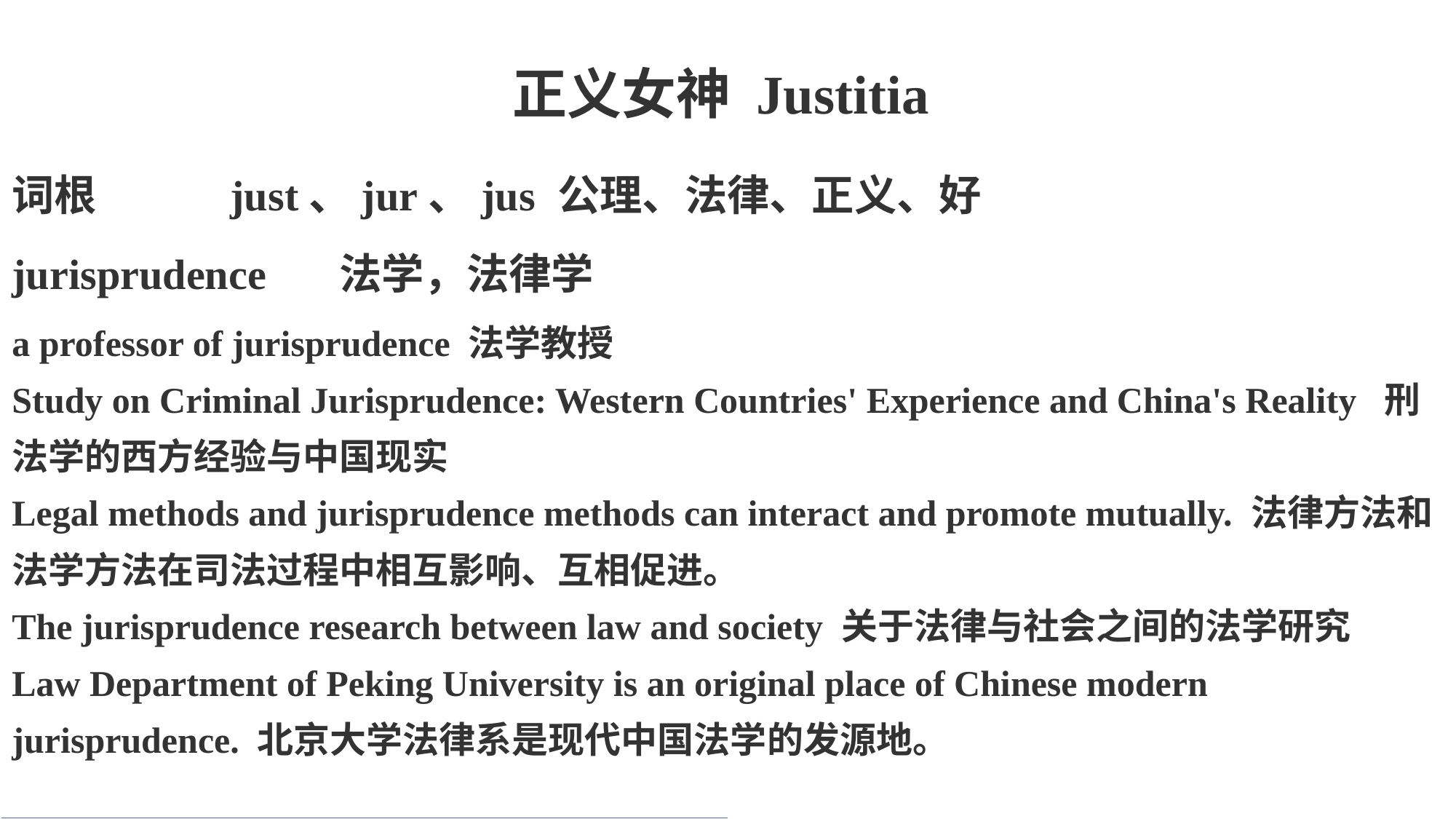

正义女神 Justitia
词根		just、jur、jus	公理、法律、正义、好
jurisprudence 	法学，法律学
a professor of jurisprudence 法学教授
Study on Criminal Jurisprudence: Western Countries' Experience and China's Reality  刑法学的西方经验与中国现实
Legal methods and jurisprudence methods can interact and promote mutually. 法律方法和法学方法在司法过程中相互影响、互相促进。
The jurisprudence research between law and society 关于法律与社会之间的法学研究
Law Department of Peking University is an original place of Chinese modern jurisprudence. 北京大学法律系是现代中国法学的发源地。